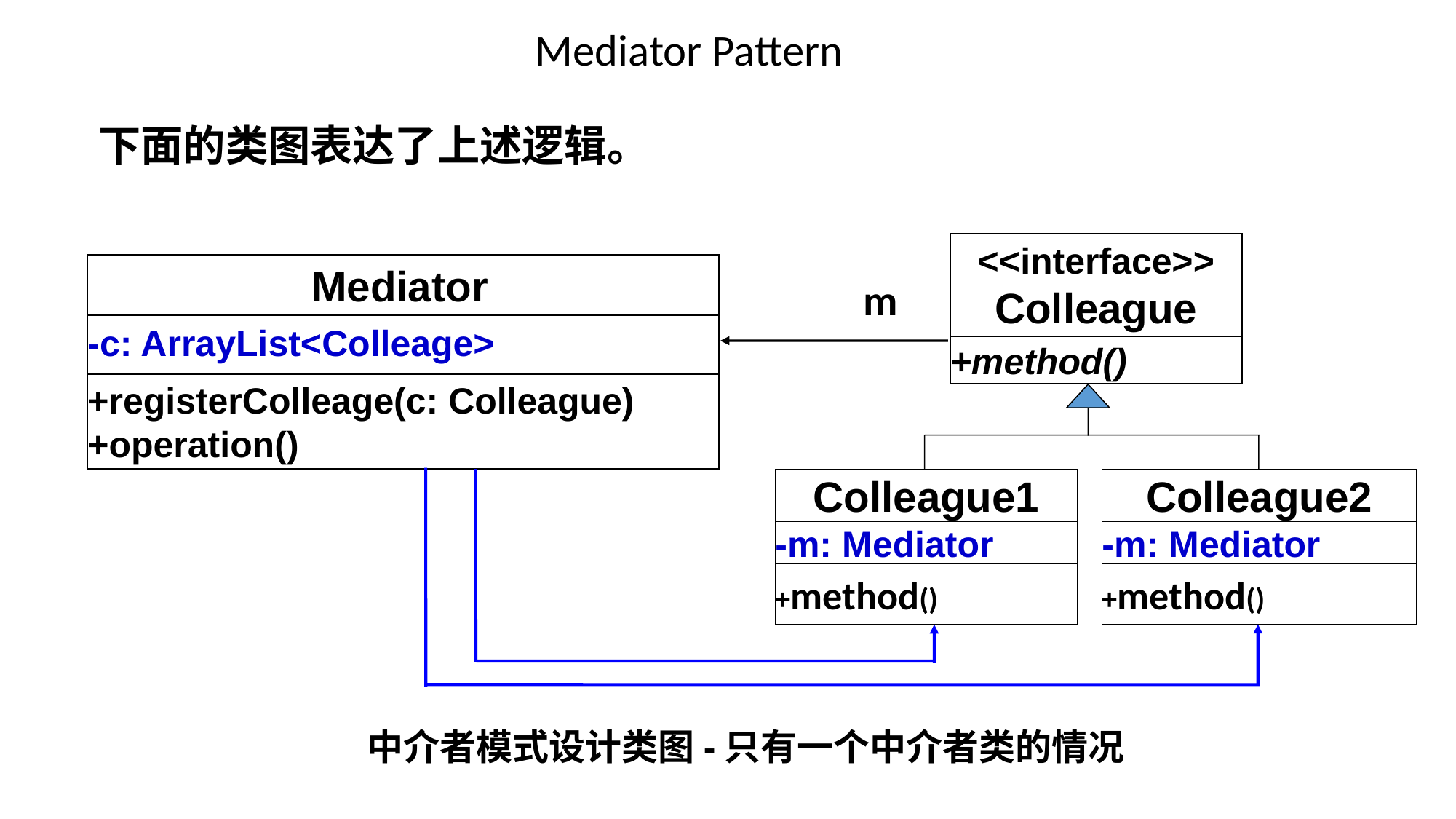

# Mediator Pattern
下面的类图表达了上述逻辑。
<<interface>>
Colleague
Mediator
m
-c: ArrayList<Colleage>
+method()

+registerColleage(c: Colleague)
+operation()

Colleague1
Colleague2
-m: Mediator
-m: Mediator
+method()
+method()

中介者模式设计类图-只有一个中介者类的情况